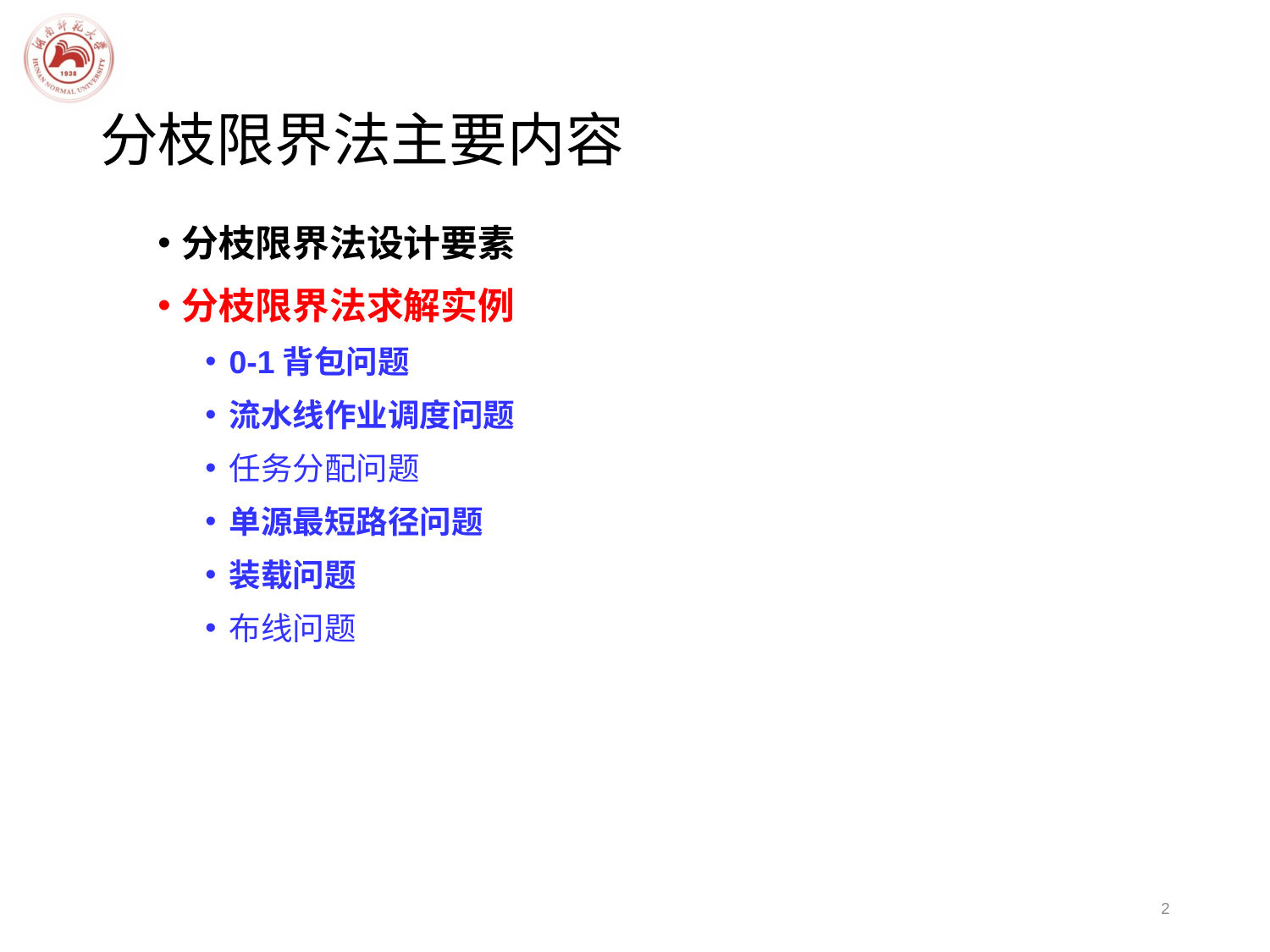

# 分枝限界法主要内容
分枝限界法设计要素
分枝限界法求解实例
0-1背包问题
流水线作业调度问题
任务分配问题
单源最短路径问题
装载问题
布线问题
2